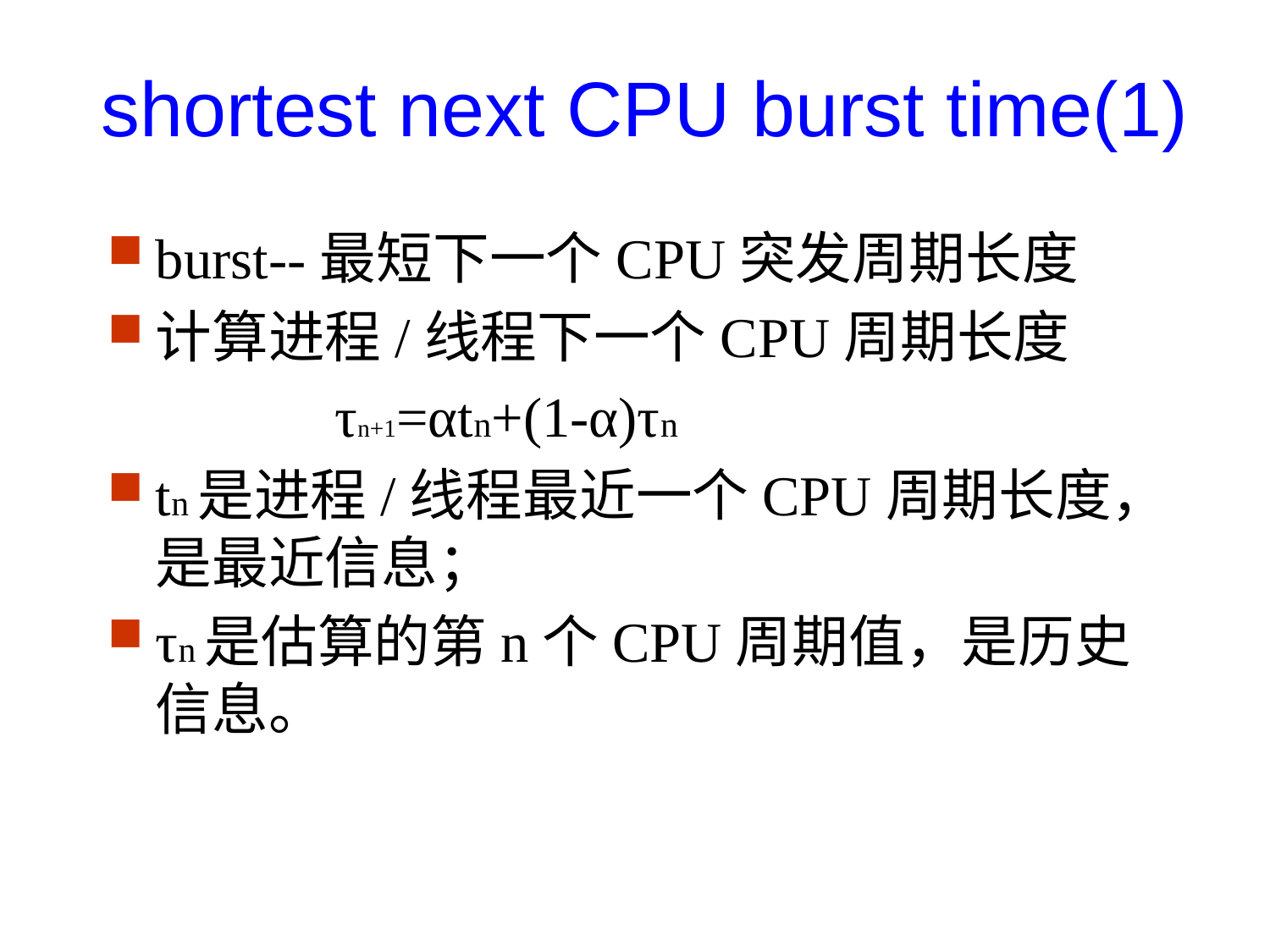

shortest next CPU burst time(1)
burst--最短下一个CPU突发周期长度
计算进程/线程下一个CPU周期长度
                τn+1=αtn+(1-α)τn
tn是进程/线程最近一个CPU周期长度，是最近信息；
τn是估算的第n个CPU周期值，是历史信息。